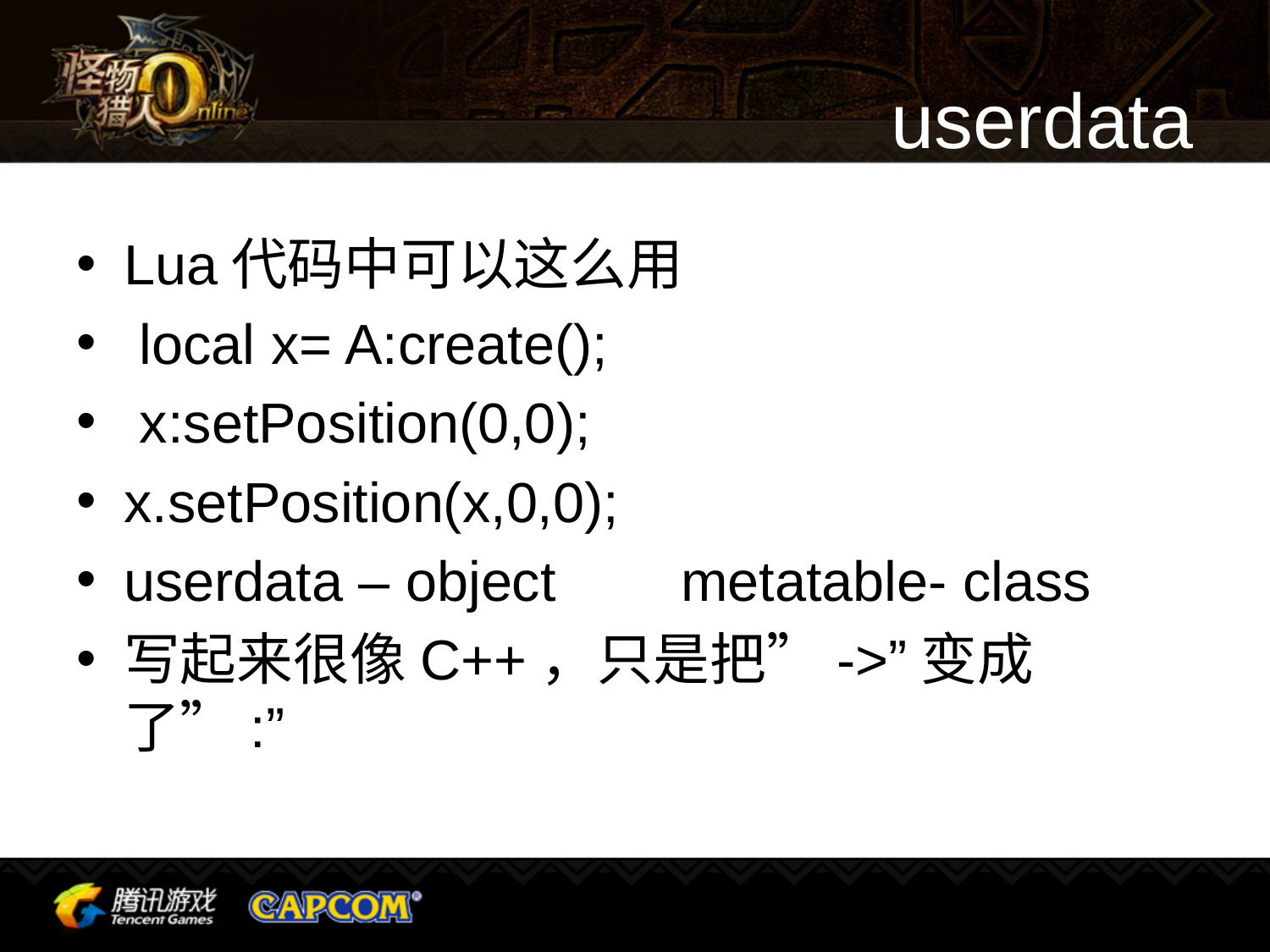

# userdata
Lua代码中可以这么用
 local x= A:create();
 x:setPosition(0,0);
x.setPosition(x,0,0);
userdata – object        metatable- class
写起来很像C++，只是把”->”变成了”:”